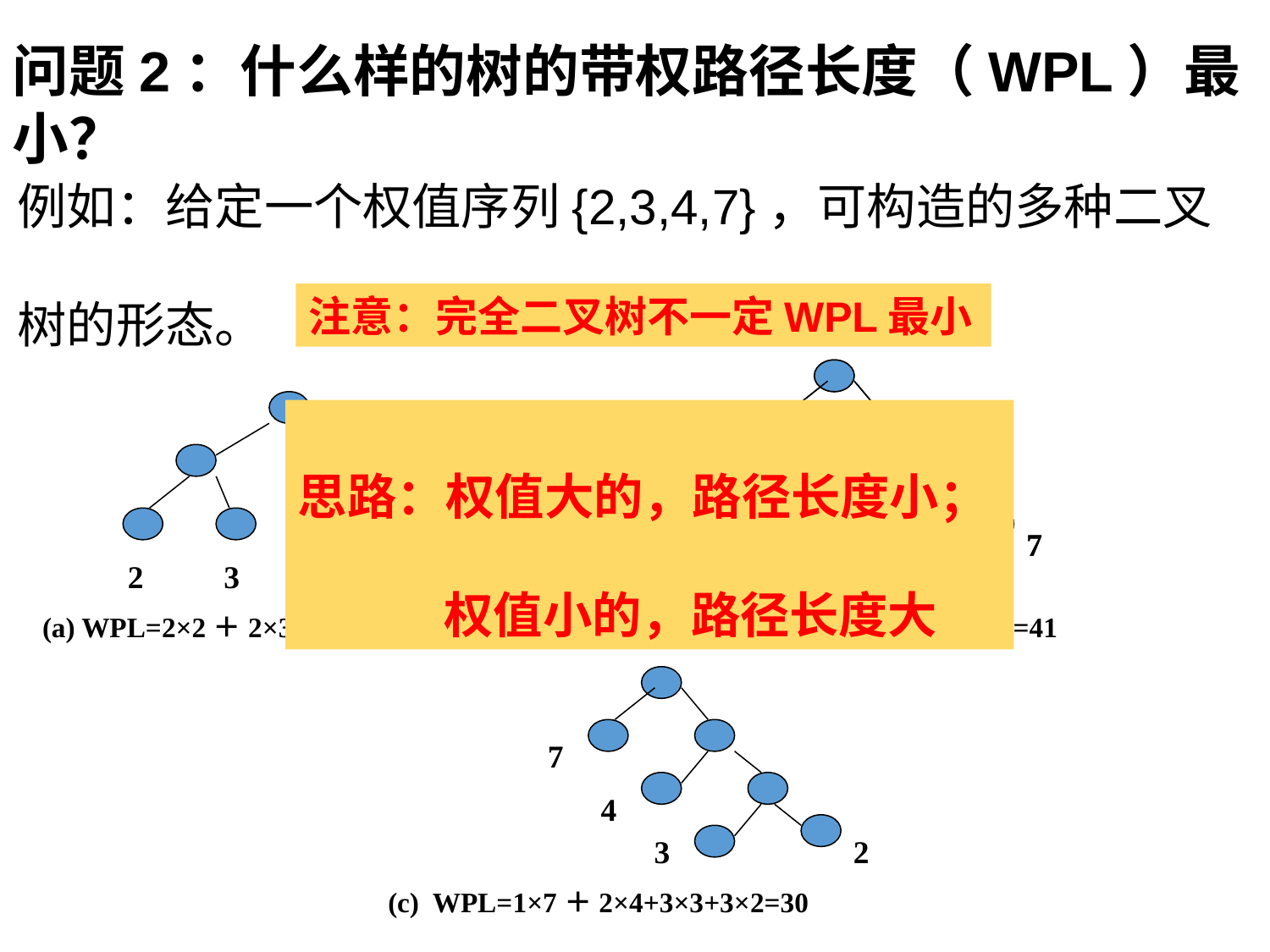

问题2：什么样的树的带权路径长度（WPL）最小？
例如：给定一个权值序列{2,3,4,7}，可构造的多种二叉树的形态。
注意：完全二叉树不一定WPL最小

2
3
7
4

2
3
7
4

    2          3         4            7
(a) WPL=2×2＋2×3+2×4+2×7=32
(b) WPL=1×2＋2×3+3×4+3×7=41

7
4
2
3
(c)  WPL=1×7＋2×4+3×3+3×2=30
思路：权值大的，路径长度小；
            权值小的，路径长度大